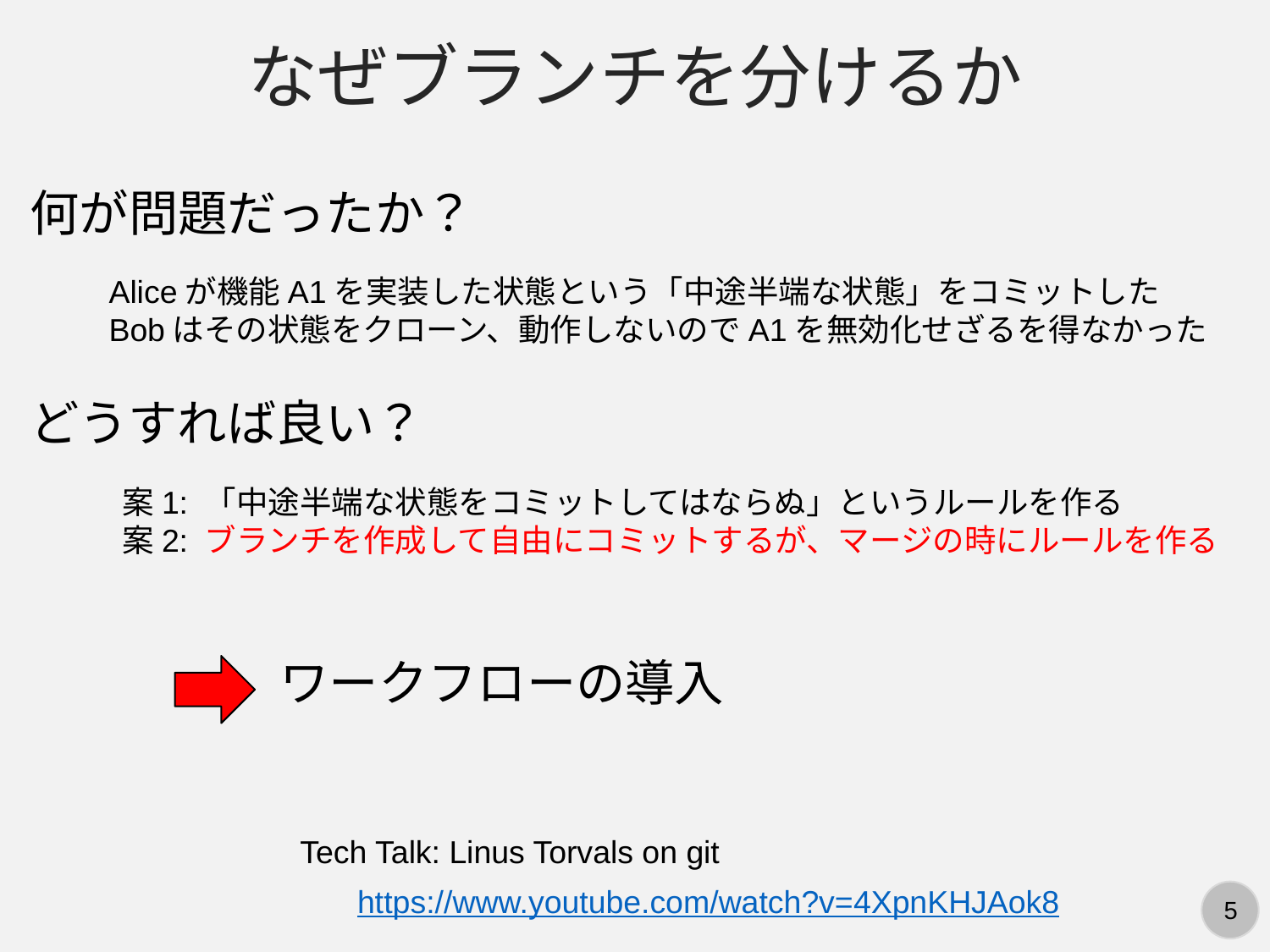

なぜブランチを分けるか
何が問題だったか？
Aliceが機能A1を実装した状態という「中途半端な状態」をコミットした
Bobはその状態をクローン、動作しないのでA1を無効化せざるを得なかった
どうすれば良い？
案1: 「中途半端な状態をコミットしてはならぬ」というルールを作る
案2: ブランチを作成して自由にコミットするが、マージの時にルールを作る
ワークフローの導入

Tech Talk: Linus Torvals on git
https://www.youtube.com/watch?v=4XpnKHJAok8